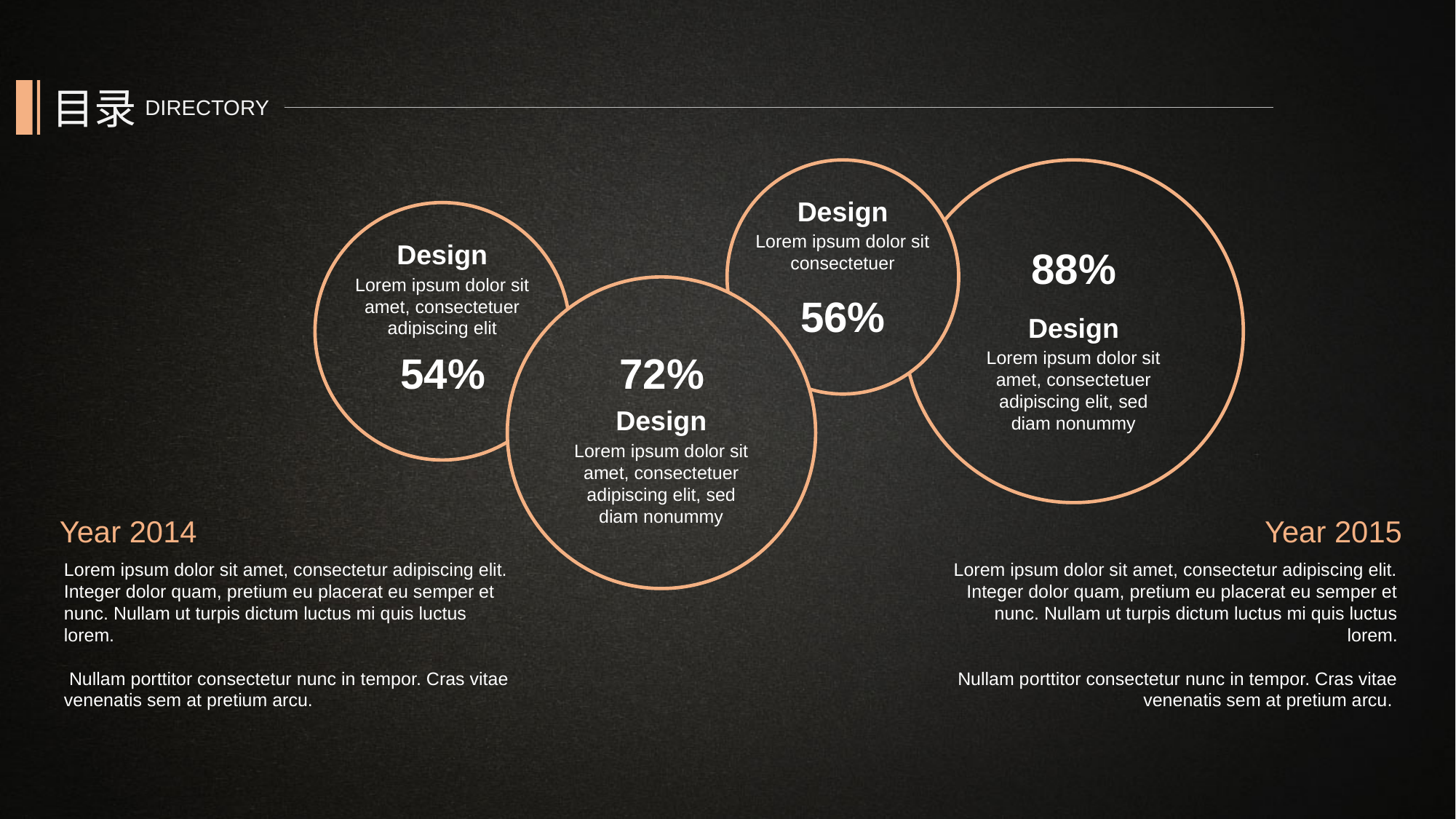

目录
DIRECTORY

Design
Lorem ipsum dolor sit consectetuer

Design
Lorem ipsum dolor sit amet, consectetuer adipiscing elit
88%

56%
Design
Lorem ipsum dolor sit amet, consectetuer adipiscing elit, sed diam nonummy
54%
72%
Design
Lorem ipsum dolor sit amet, consectetuer adipiscing elit, sed diam nonummy
Year 2014
Year 2015
Lorem ipsum dolor sit amet, consectetur adipiscing elit. Integer dolor quam, pretium eu placerat eu semper et nunc. Nullam ut turpis dictum luctus mi quis luctus lorem.

 Nullam porttitor consectetur nunc in tempor. Cras vitae venenatis sem at pretium arcu.
Lorem ipsum dolor sit amet, consectetur adipiscing elit. Integer dolor quam, pretium eu placerat eu semper et nunc. Nullam ut turpis dictum luctus mi quis luctus lorem.

 Nullam porttitor consectetur nunc in tempor. Cras vitae venenatis sem at pretium arcu.